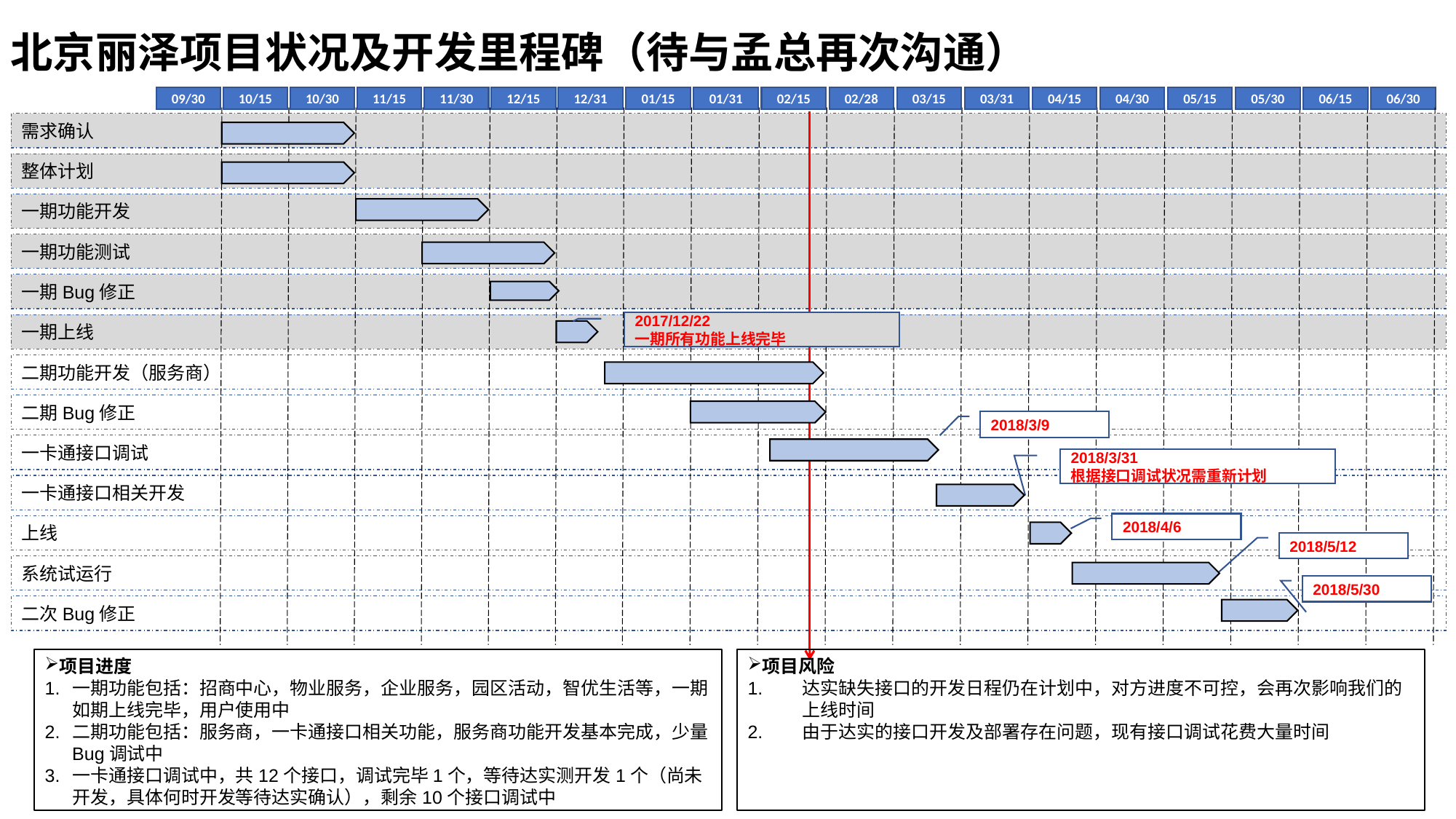

北京丽泽项目状况及开发里程碑（待与孟总再次沟通）
09/30
10/15
10/30
11/15
11/30
12/15
12/31
01/15
01/31
02/15
02/28
03/15
03/31
04/15
04/30
05/15
05/30
06/15
06/30
需求确认

整体计划

一期功能开发

一期功能测试

一期Bug修正

2017/12/22
一期所有功能上线完毕
一期上线

二期功能开发（服务商）

二期Bug修正

2018/3/9
一卡通接口调试

2018/3/31
根据接口调试状况需重新计划
一卡通接口相关开发

2018/4/6
上线

2018/5/12
系统试运行

2018/5/30
二次Bug修正

项目进度
一期功能包括：招商中心，物业服务，企业服务，园区活动，智优生活等，一期如期上线完毕，用户使用中
二期功能包括：服务商，一卡通接口相关功能，服务商功能开发基本完成，少量Bug调试中
一卡通接口调试中，共12个接口，调试完毕1个，等待达实测开发1个（尚未开发，具体何时开发等待达实确认），剩余10个接口调试中
项目风险
达实缺失接口的开发日程仍在计划中，对方进度不可控，会再次影响我们的上线时间
由于达实的接口开发及部署存在问题，现有接口调试花费大量时间